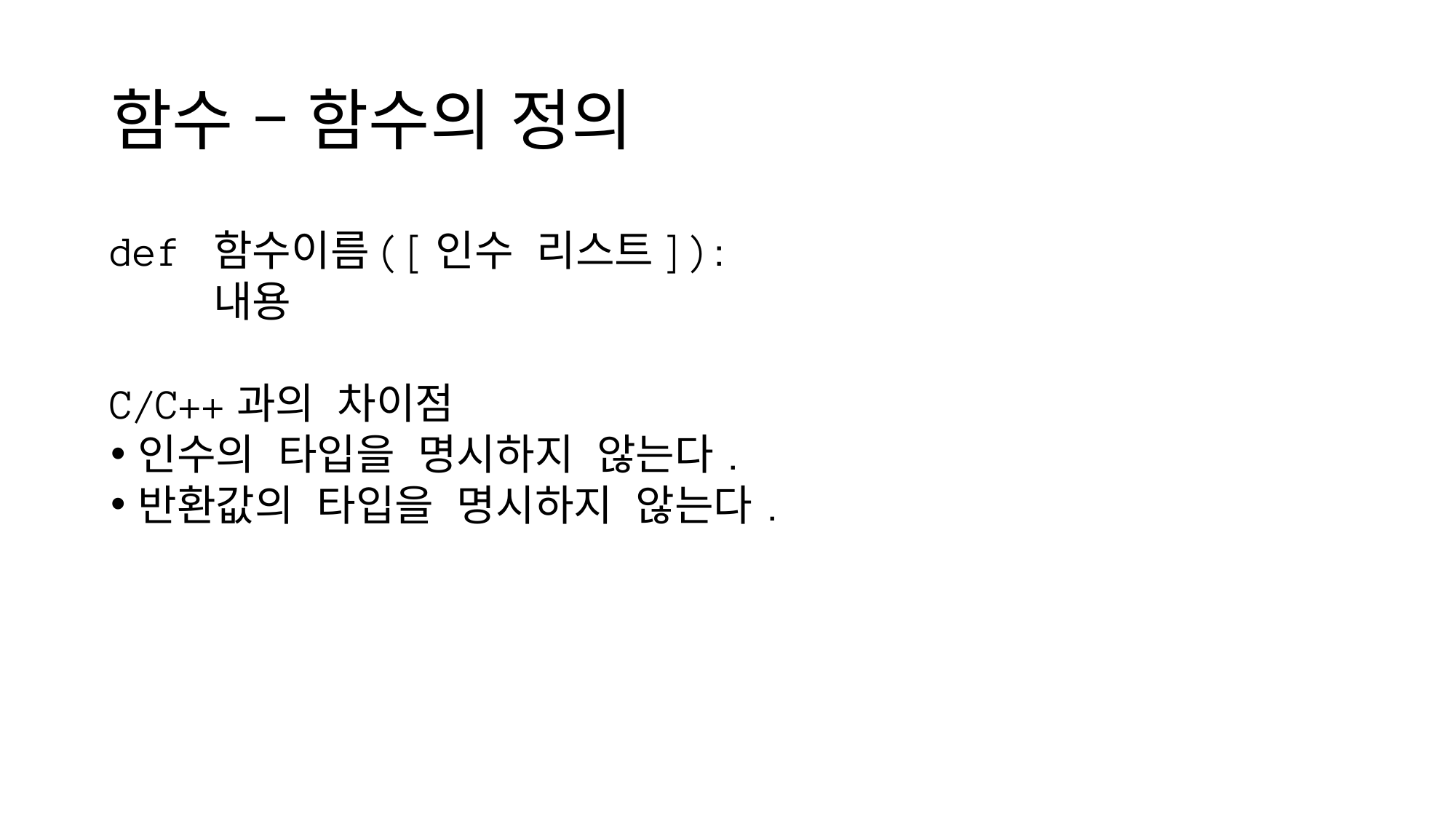

# 함수 – 함수의 정의
def 함수이름([인수 리스트]):
    내용

C/C++과의 차이점
인수의 타입을 명시하지 않는다.
반환값의 타입을 명시하지 않는다.